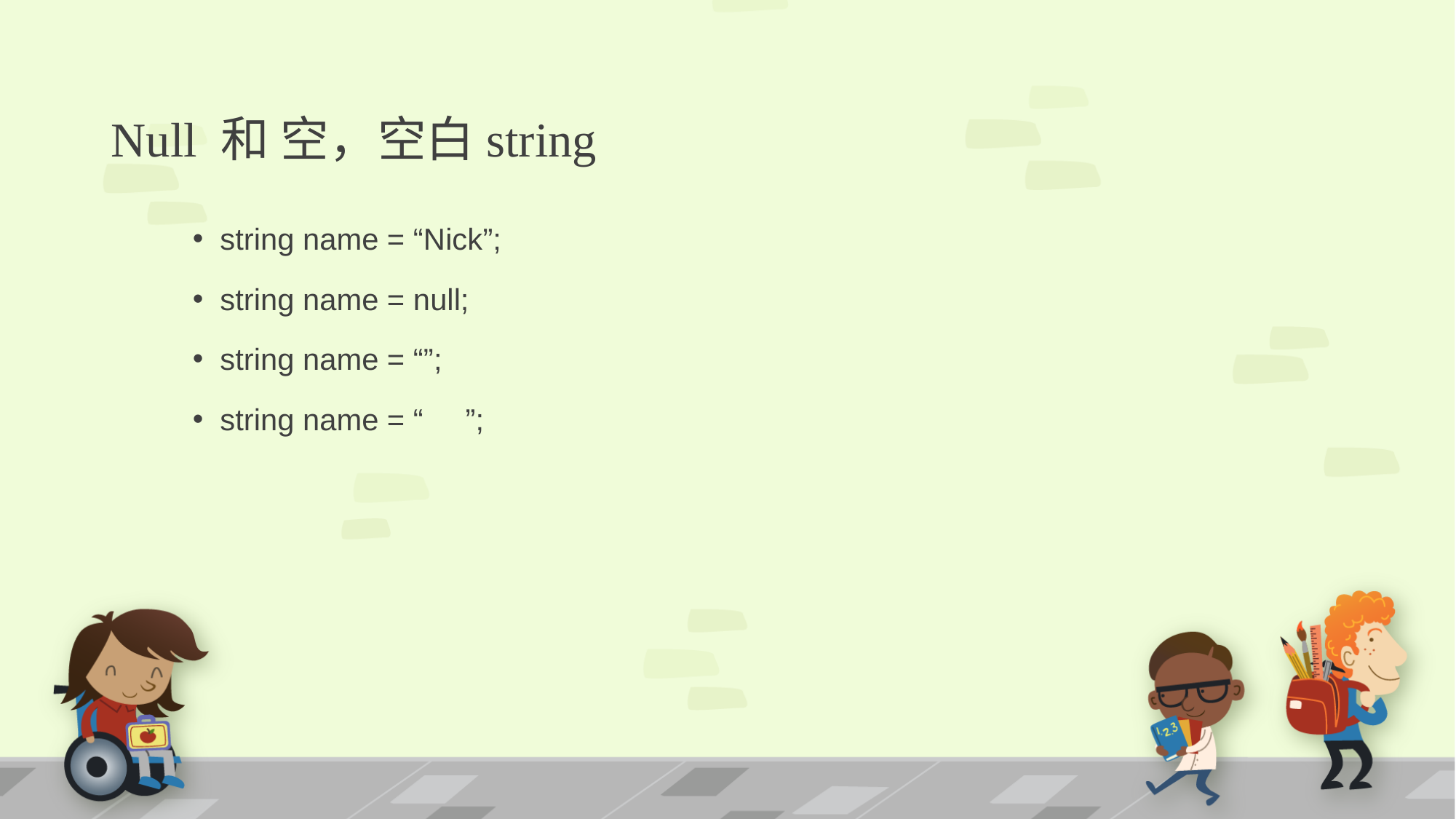

# Null 和 空，空白string
string name = “Nick”;
string name = null;
string name = “”;
string name = “     ”;